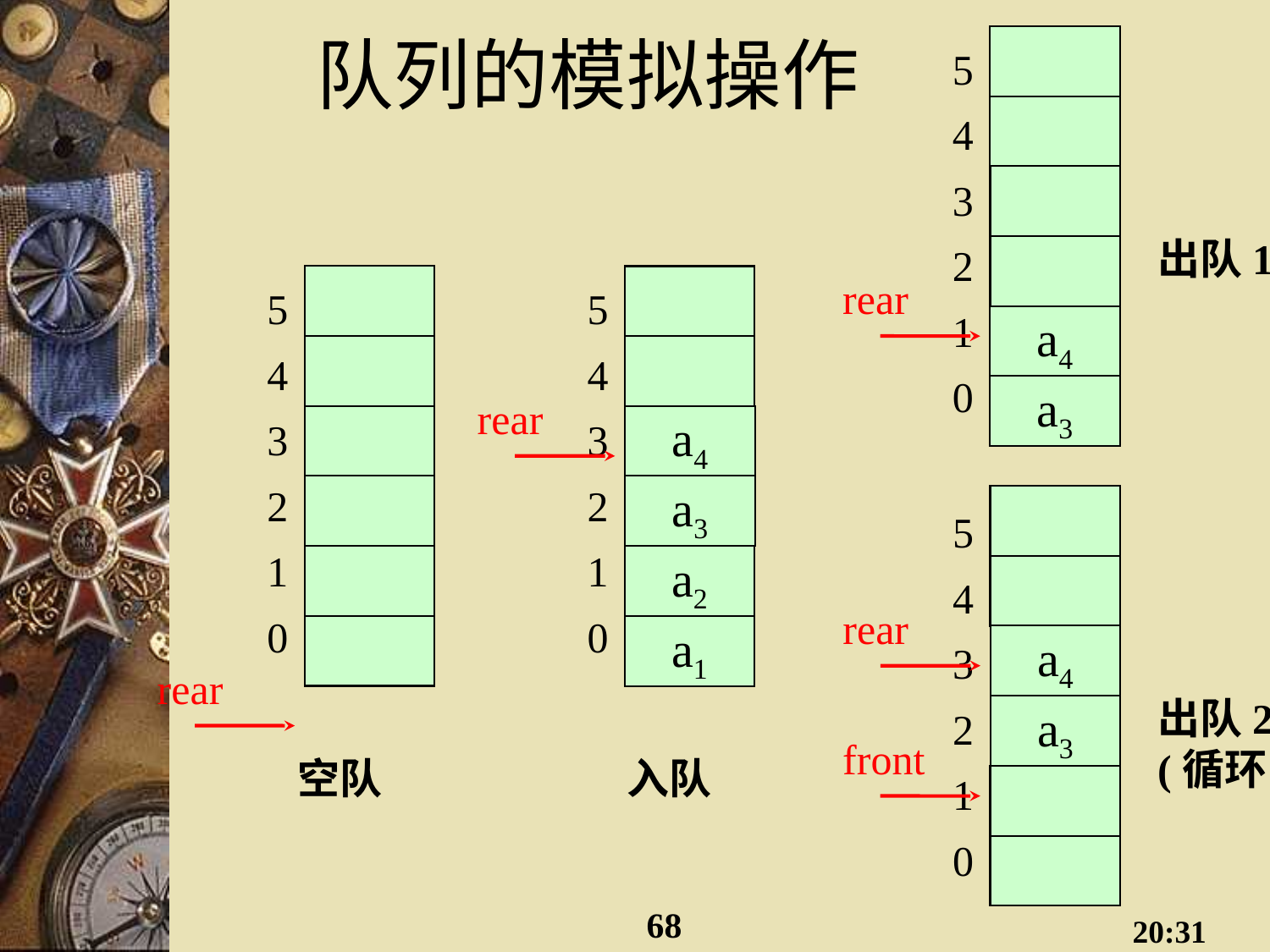

# 队列的模拟操作

5
4
3
2
1
0

rear

a4
a3
出队1

5
4
3
2
1
0

rear

空队

5
4
3
2
1
0

rear

a4
a3
a2
a1
入队

5
4
3
2
1
0

rear

a4
a3
front

出队2 (循环)